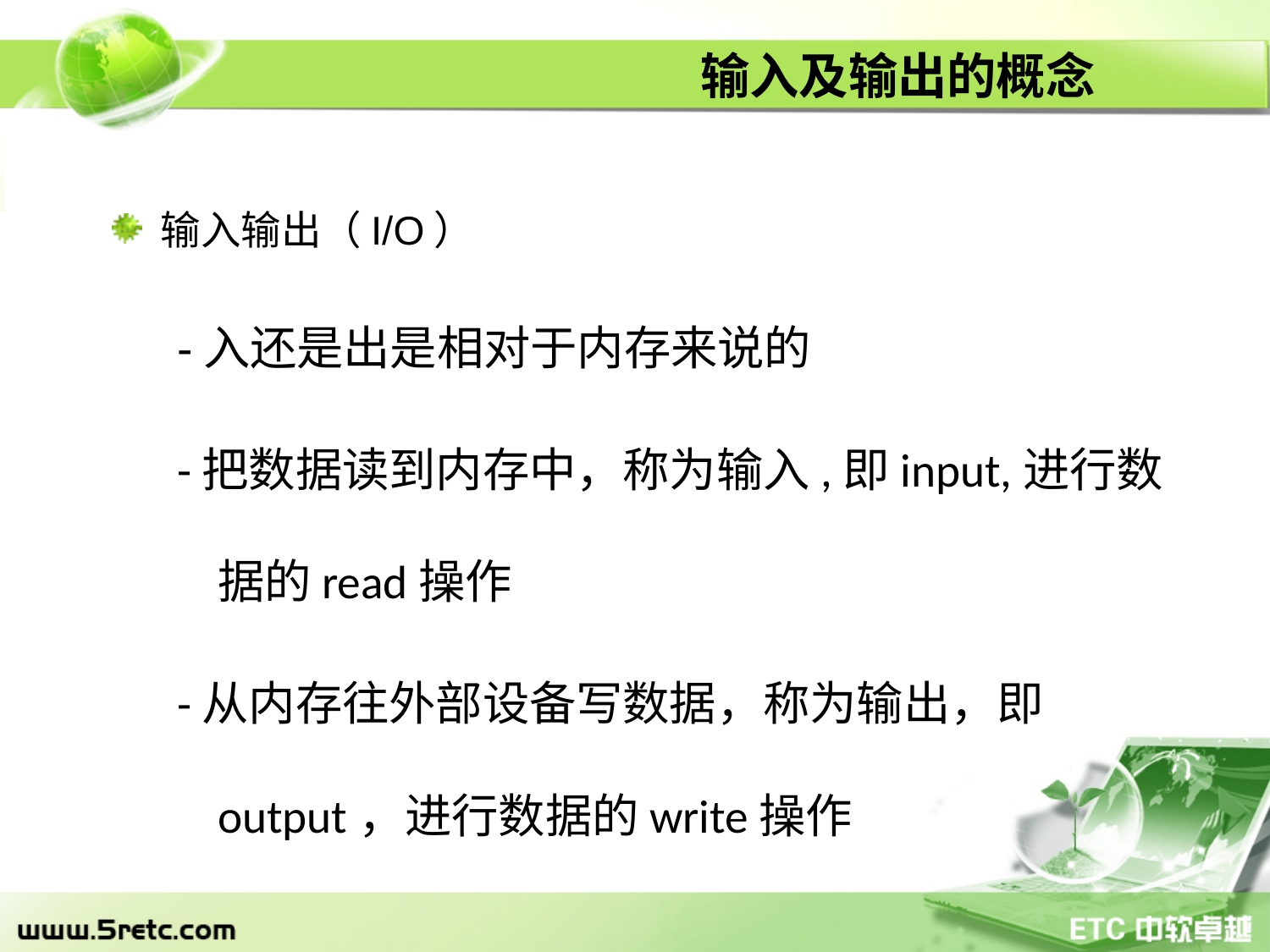

# 输入及输出的概念
输入输出（I/O）
-入还是出是相对于内存来说的
-把数据读到内存中，称为输入,即input,进行数据的read操作
-从内存往外部设备写数据，称为输出，即output，进行数据的write操作